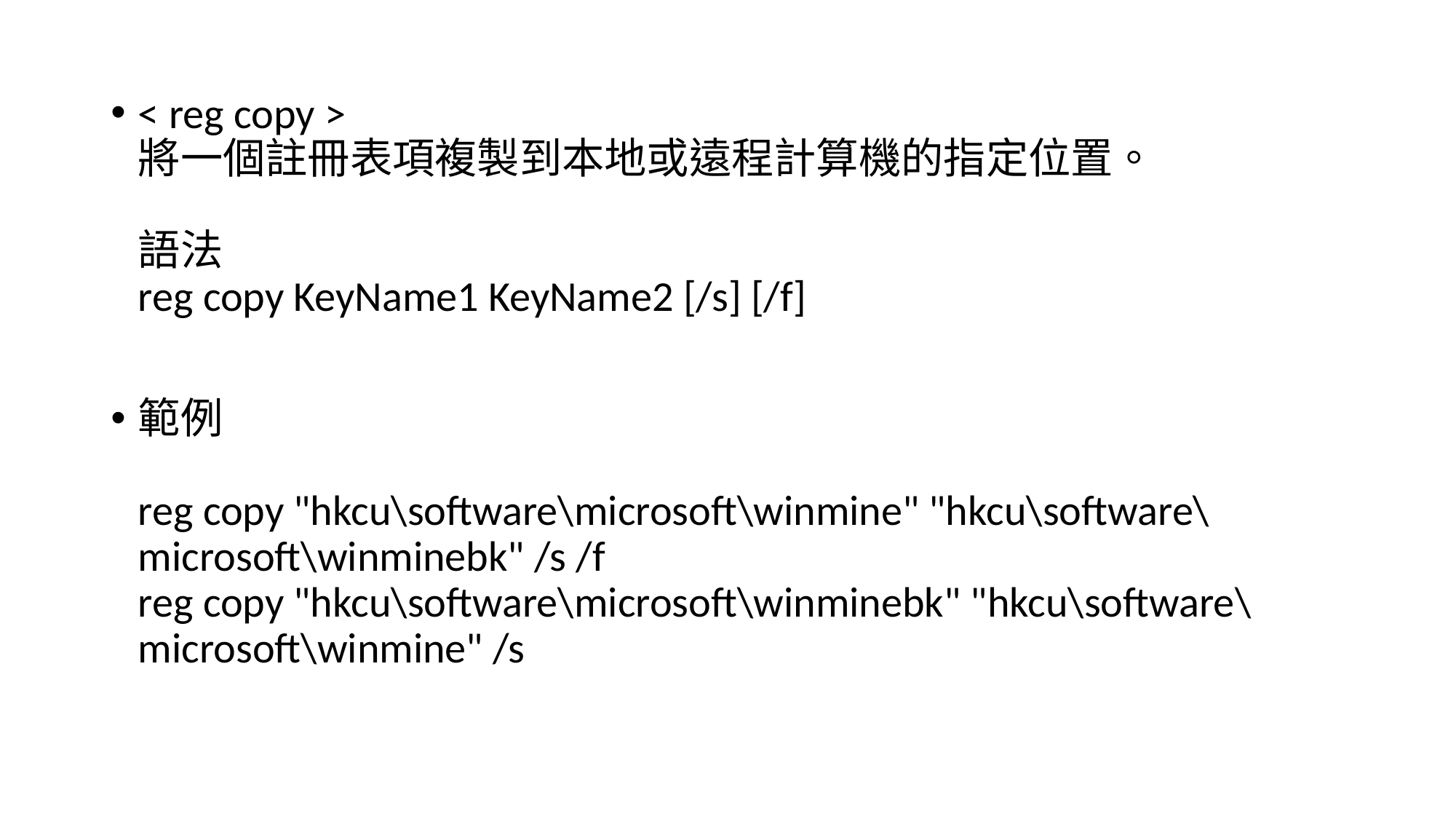

< reg copy >
將一個註冊表項複製到本地或遠程計算機的指定位置。
語法
reg copy KeyName1 KeyName2 [/s] [/f]

範例
reg copy "hkcu\software\microsoft\winmine" "hkcu\software\microsoft\winminebk" /s /f
reg copy "hkcu\software\microsoft\winminebk" "hkcu\software\microsoft\winmine" /s